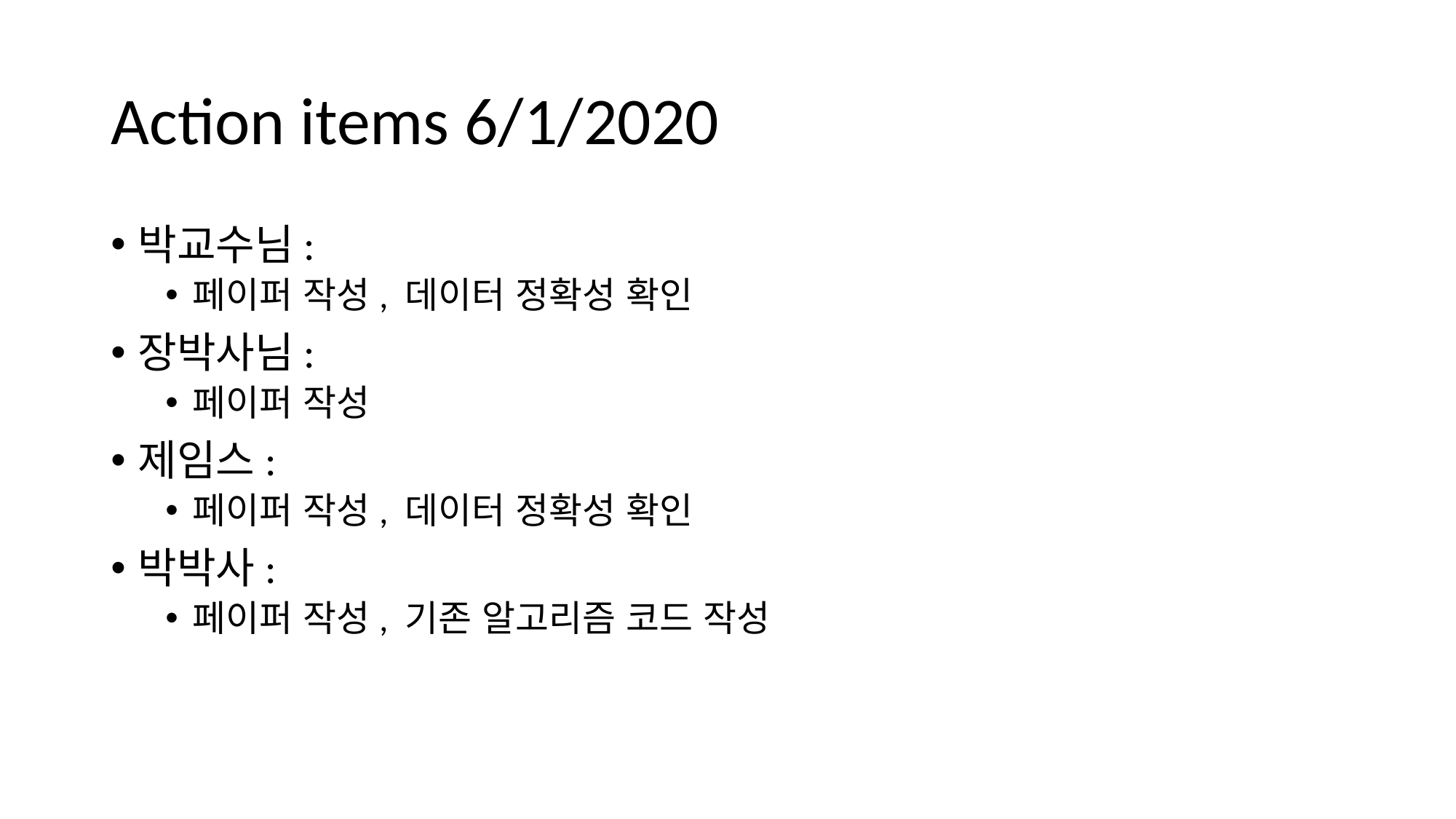

# Action items 6/1/2020
박교수님:
페이퍼 작성, 데이터 정확성 확인
장박사님:
페이퍼 작성
제임스:
페이퍼 작성, 데이터 정확성 확인
박박사:
페이퍼 작성, 기존 알고리즘 코드 작성